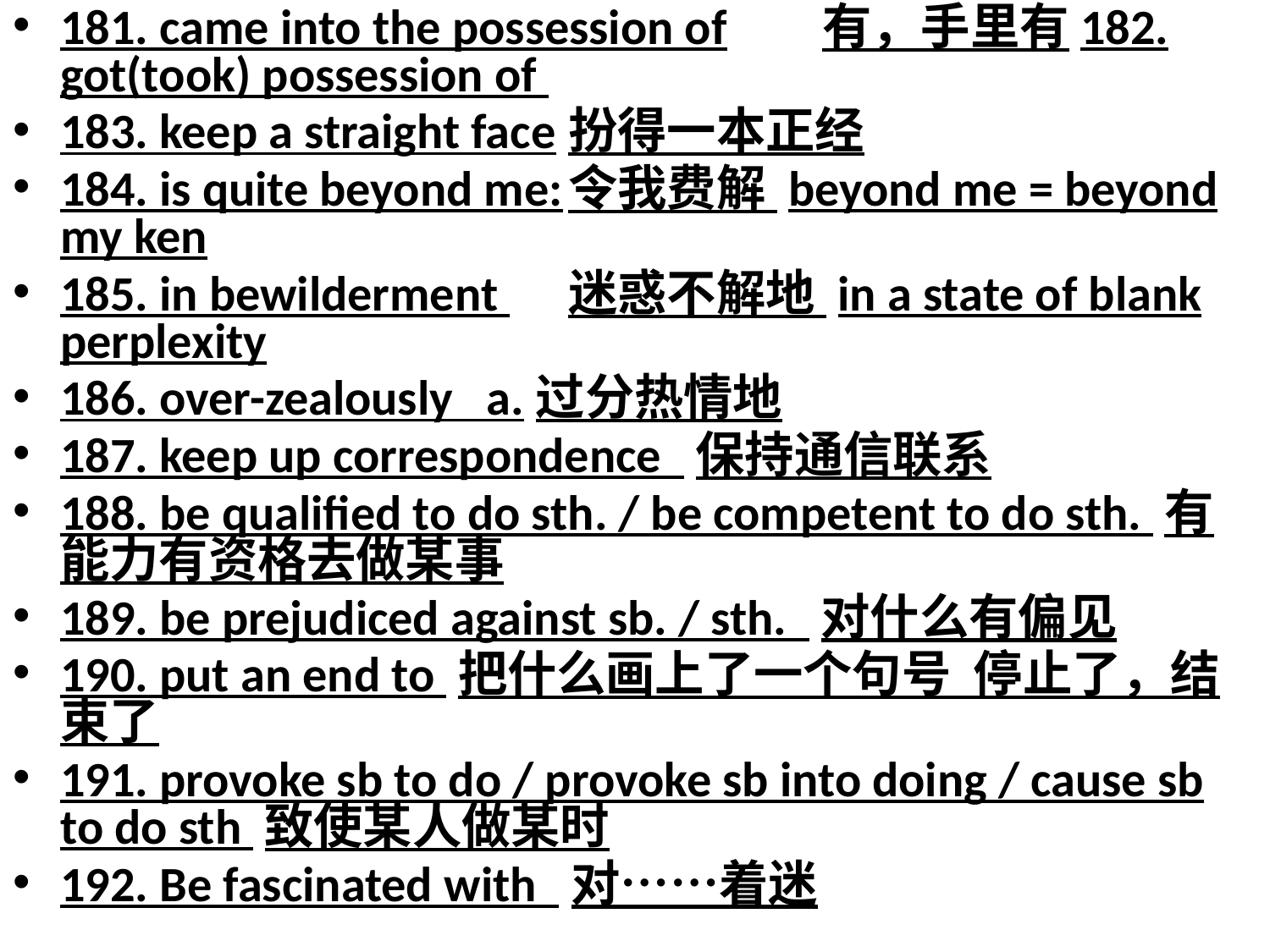

181. came into the possession of	有，手里有182. got(took) possession of
183. keep a straight face	扮得一本正经
184. is quite beyond me:	令我费解 beyond me = beyond my ken
185. in bewilderment 	迷惑不解地 in a state of blank perplexity
186. over-zealously   a.过分热情地
187. keep up correspondence  保持通信联系
188. be qualified to do sth. / be competent to do sth. 有能力有资格去做某事
189. be prejudiced against sb. / sth.  对什么有偏见
190. put an end to 把什么画上了一个句号  停止了，结束了
191. provoke sb to do / provoke sb into doing / cause sb to do sth 致使某人做某时
192. Be fascinated with  对……着迷